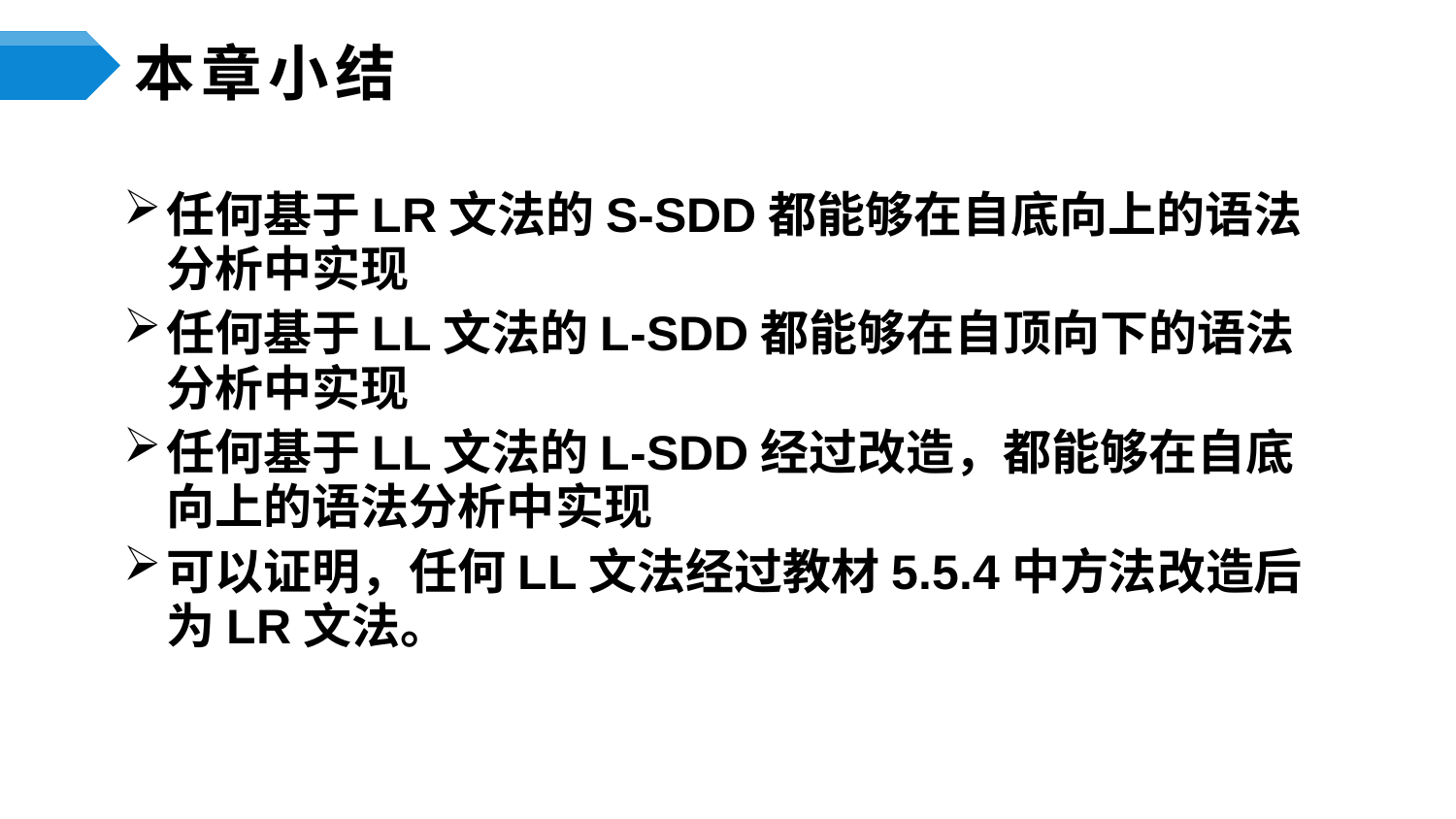

# 本章小结
任何基于LR文法的S-SDD都能够在自底向上的语法分析中实现
任何基于LL文法的L-SDD都能够在自顶向下的语法分析中实现
任何基于LL文法的L-SDD经过改造，都能够在自底向上的语法分析中实现
可以证明，任何LL文法经过教材5.5.4中方法改造后为LR文法。